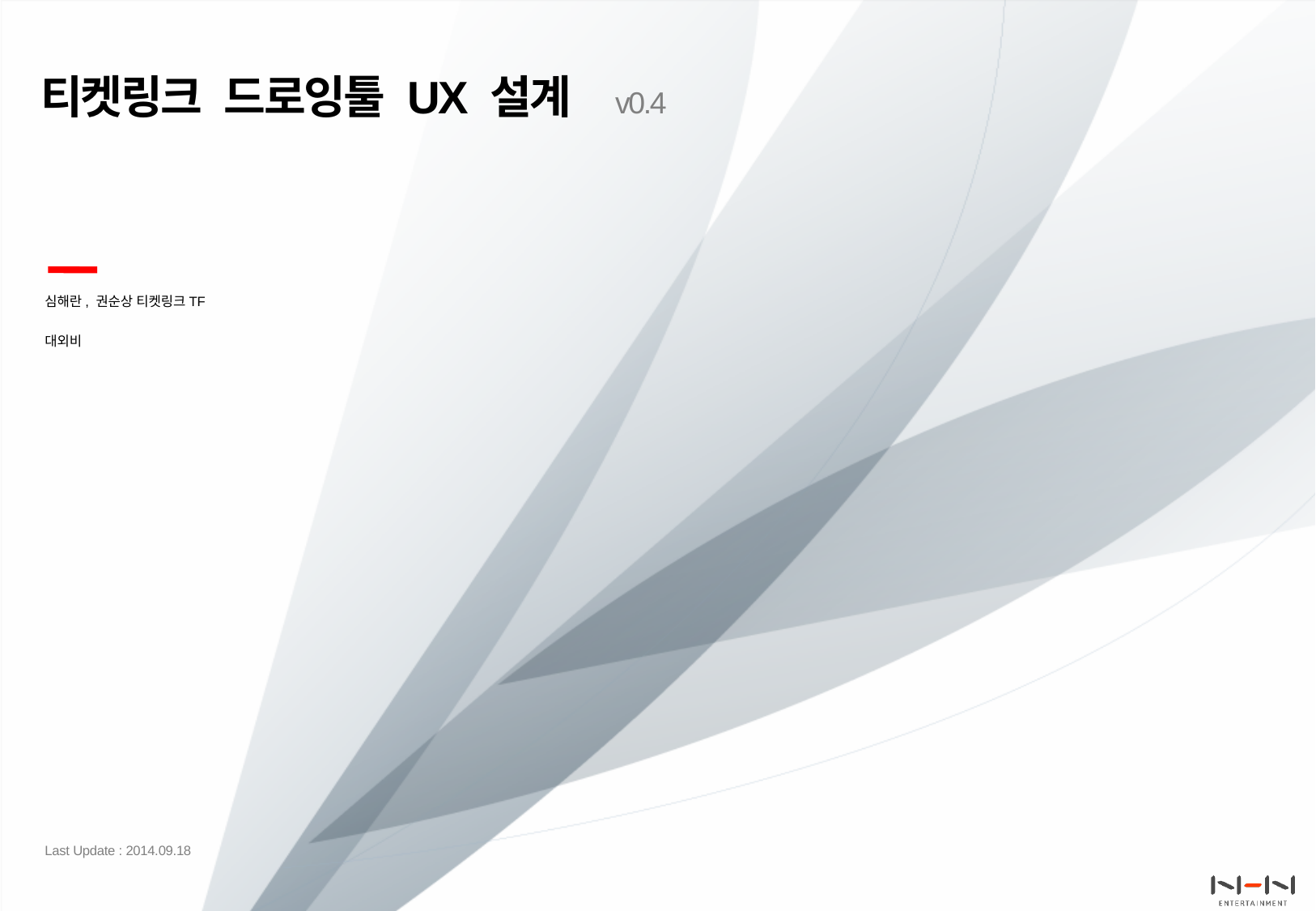

티켓링크  드로잉툴 UX 설계   v0.4
심해란, 권순상 티켓링크TF

대외비

Last Update : 2014.09.18